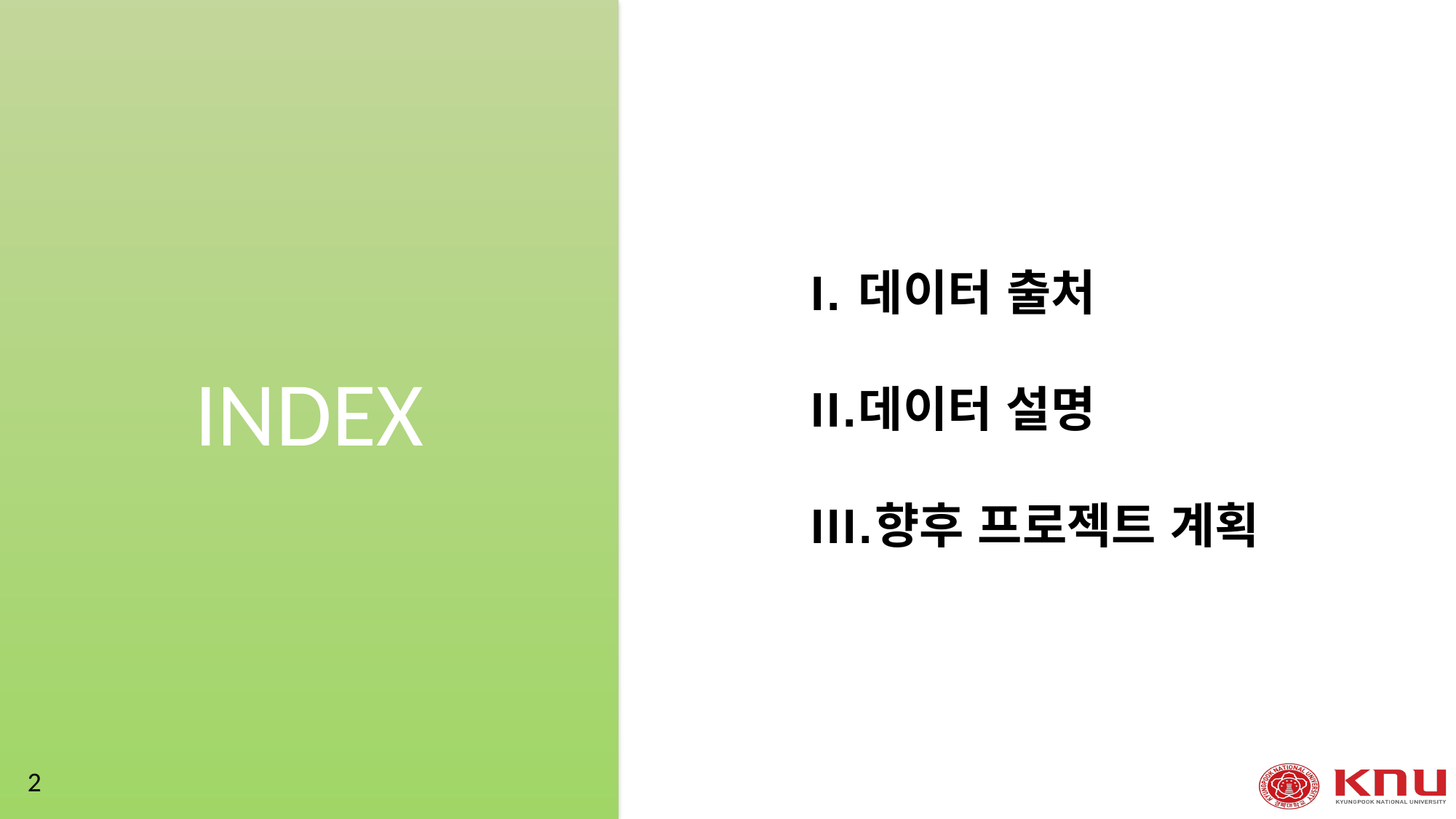

INDEX
데이터 출처

데이터 설명

향후 프로젝트 계획
2